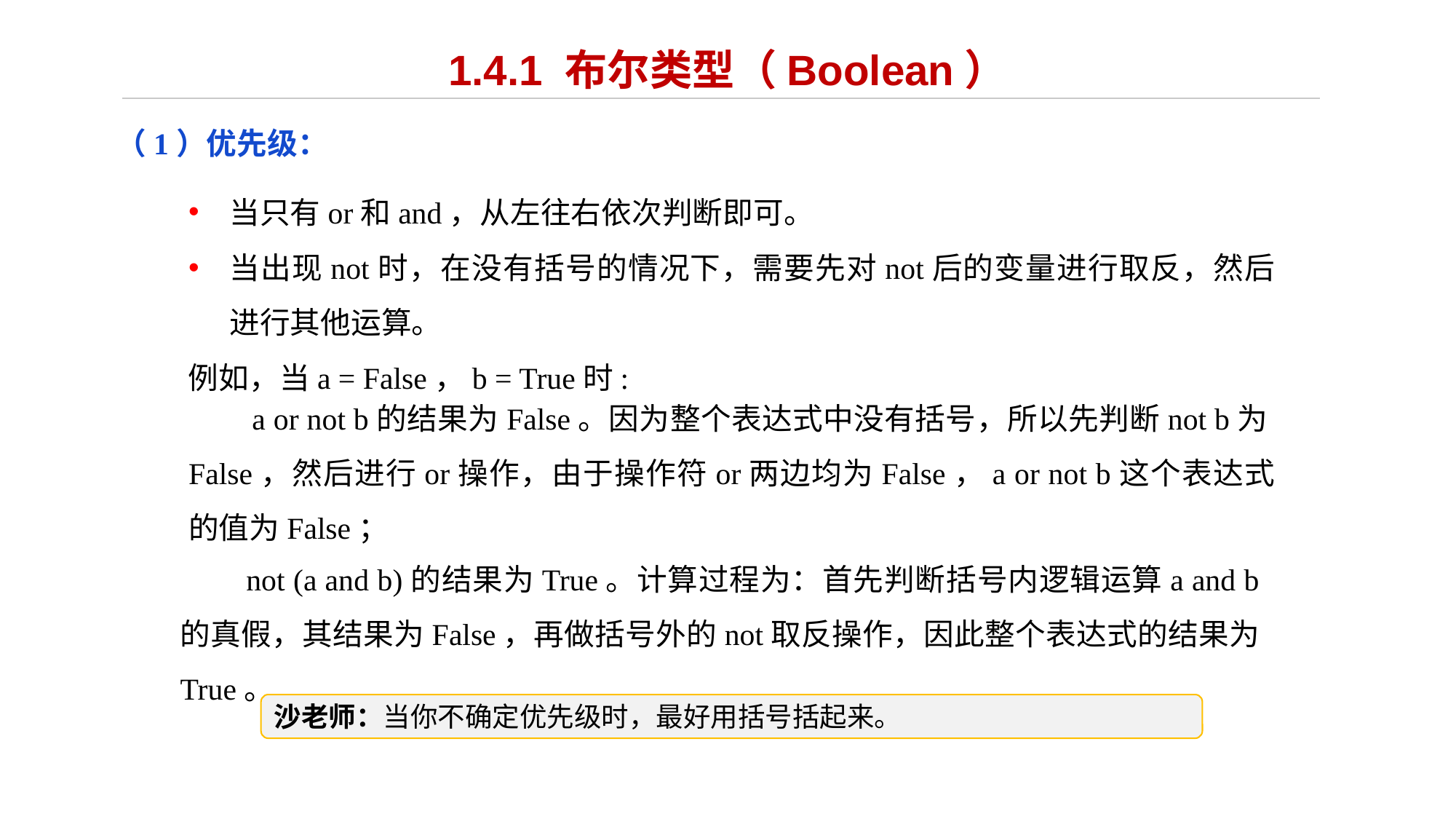

# 1.4.1 布尔类型（Boolean）
（1）优先级：
当只有or和and，从左往右依次判断即可。
当出现not时，在没有括号的情况下，需要先对not后的变量进行取反，然后进行其他运算。
 例如，当a = False，b = True时:
        a or not b的结果为False。因为整个表达式中没有括号，所以先判断not b为False，然后进行or操作，由于操作符or两边均为False，a or not b这个表达式的值为False；
        not (a and b)的结果为True。计算过程为：首先判断括号内逻辑运算a and b的真假，其结果为False，再做括号外的not取反操作，因此整个表达式的结果为True。
沙老师：当你不确定优先级时，最好用括号括起来。